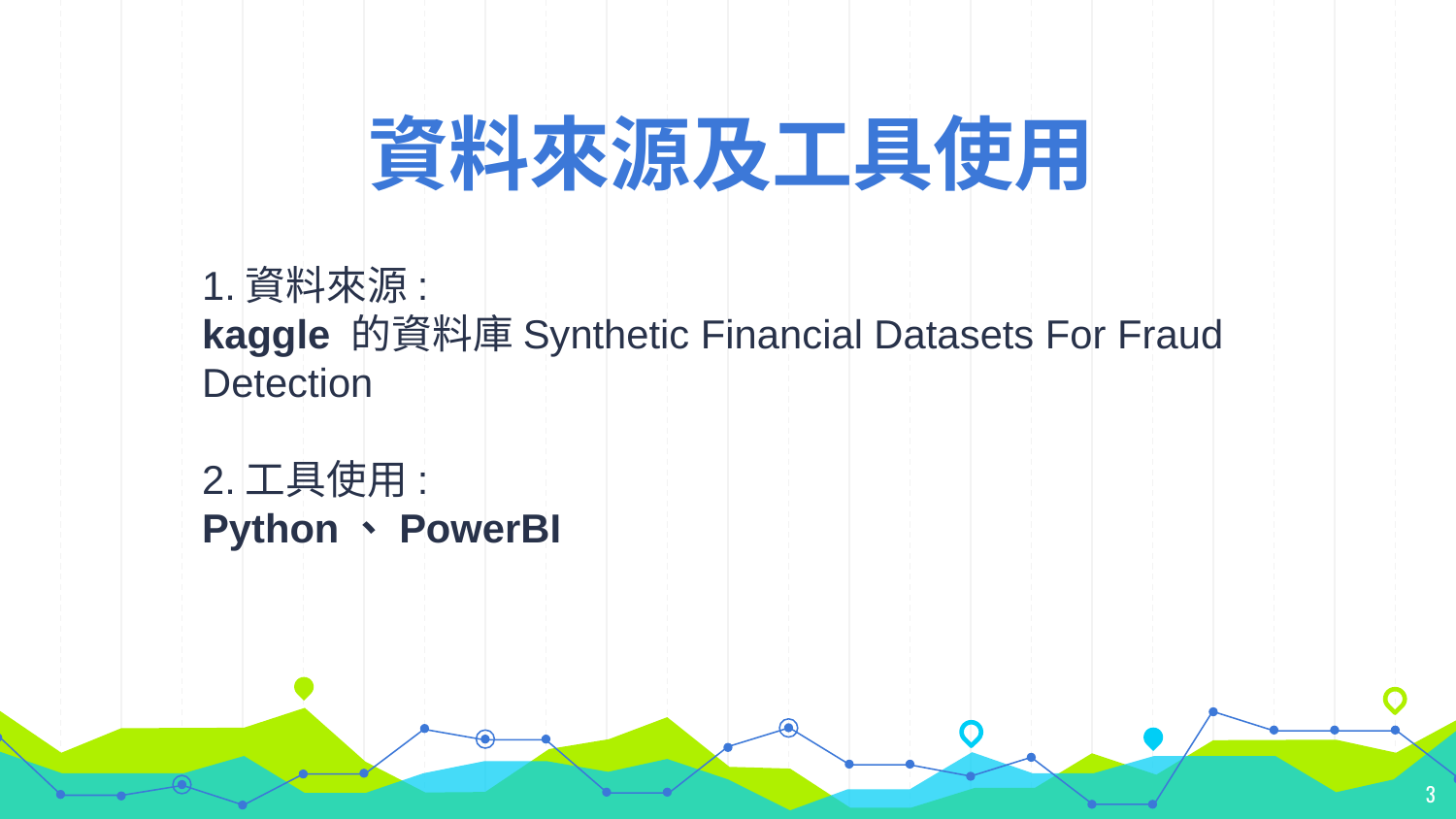

# 資料來源及工具使用
1.資料來源:
kaggle 的資料庫Synthetic Financial Datasets For Fraud Detection

2.工具使用:
Python、PowerBI

3